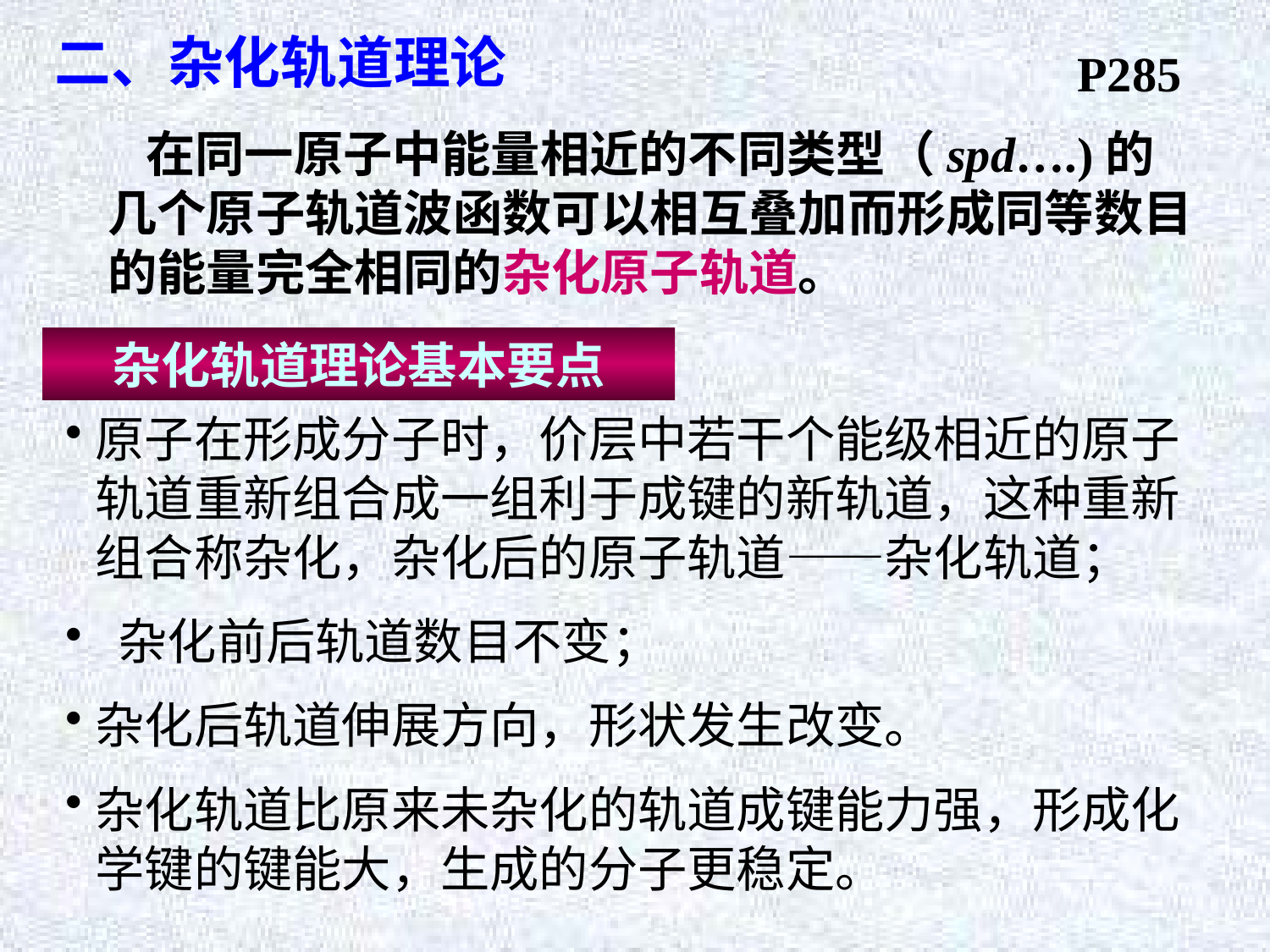

二、杂化轨道理论
P285
        在同一原子中能量相近的不同类型（spd….)的几个原子轨道波函数可以相互叠加而形成同等数目的能量完全相同的杂化原子轨道。
杂化轨道理论基本要点
原子在形成分子时，价层中若干个能级相近的原子轨道重新组合成一组利于成键的新轨道，这种重新组合称杂化，杂化后的原子轨道——杂化轨道；
 杂化前后轨道数目不变；
杂化后轨道伸展方向，形状发生改变。
杂化轨道比原来未杂化的轨道成键能力强，形成化学键的键能大，生成的分子更稳定。